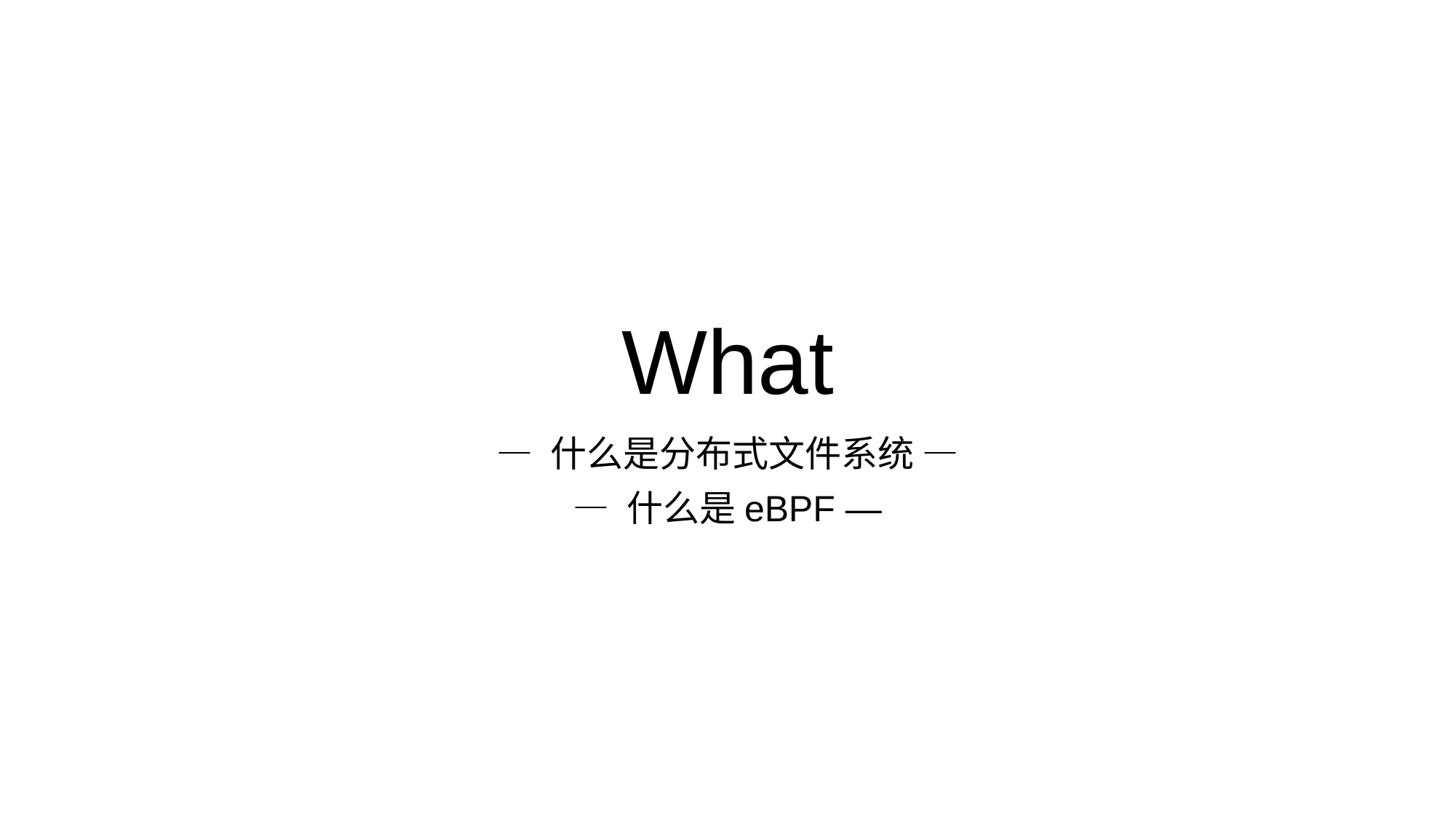

# What
— 什么是分布式文件系统 —
— 什么是eBPF —